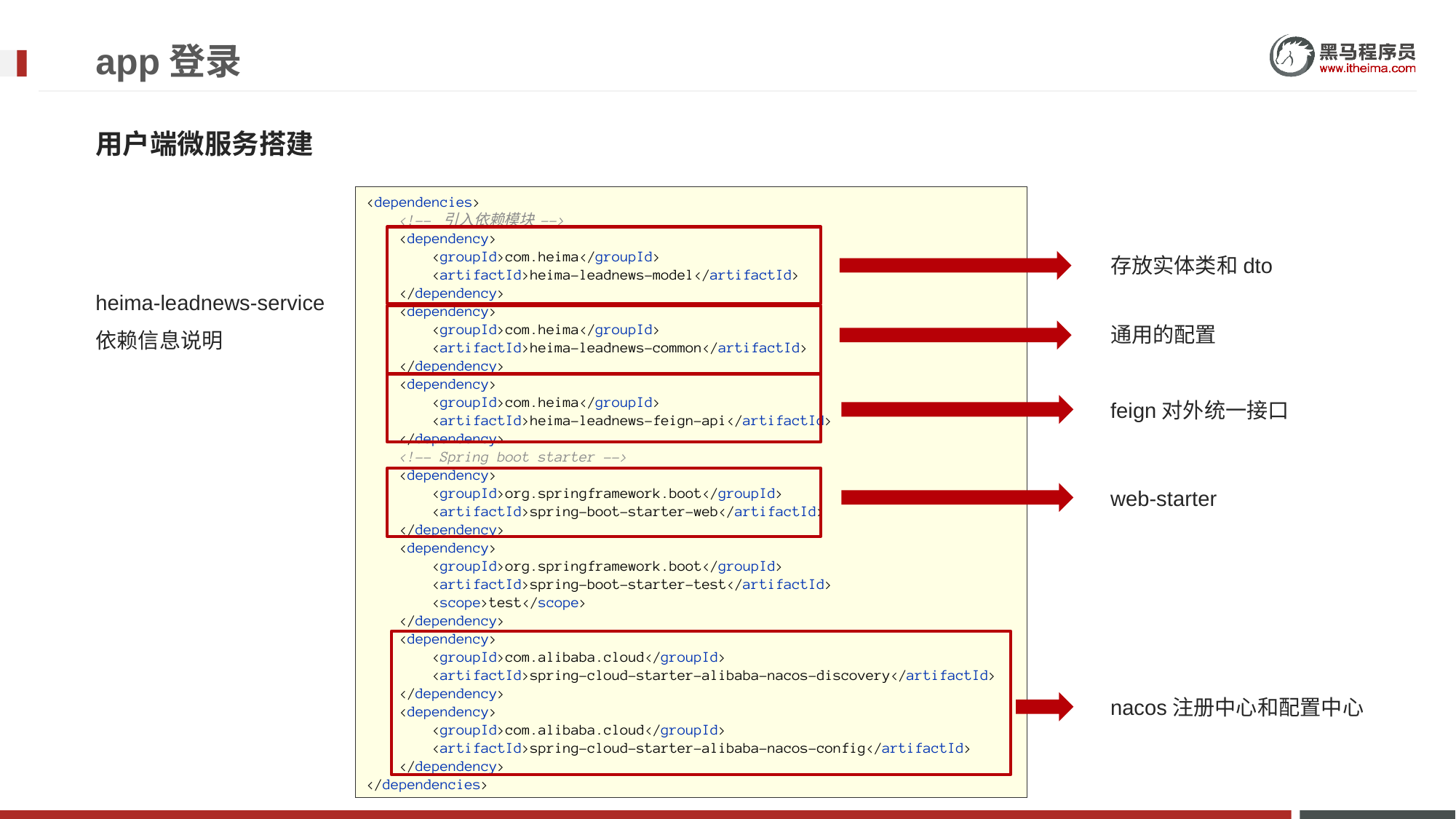

# app登录
用户端微服务搭建
<dependencies>
    <!-- 引入依赖模块 -->
    <dependency>
        <groupId>com.heima</groupId>
        <artifactId>heima-leadnews-model</artifactId>
    </dependency>
    <dependency>
        <groupId>com.heima</groupId>
        <artifactId>heima-leadnews-common</artifactId>
    </dependency>
    <dependency>
        <groupId>com.heima</groupId>
        <artifactId>heima-leadnews-feign-api</artifactId>
    </dependency>
    <!-- Spring boot starter -->
    <dependency>
        <groupId>org.springframework.boot</groupId>
        <artifactId>spring-boot-starter-web</artifactId>
    </dependency>
    <dependency>
        <groupId>org.springframework.boot</groupId>
        <artifactId>spring-boot-starter-test</artifactId>
        <scope>test</scope>
    </dependency>
    <dependency>
        <groupId>com.alibaba.cloud</groupId>
        <artifactId>spring-cloud-starter-alibaba-nacos-discovery</artifactId>
    </dependency>
    <dependency>
        <groupId>com.alibaba.cloud</groupId>
        <artifactId>spring-cloud-starter-alibaba-nacos-config</artifactId>
    </dependency>
</dependencies>

存放实体类和dto

heima-leadnews-service依赖信息说明

通用的配置

feign对外统一接口

web-starter

nacos注册中心和配置中心